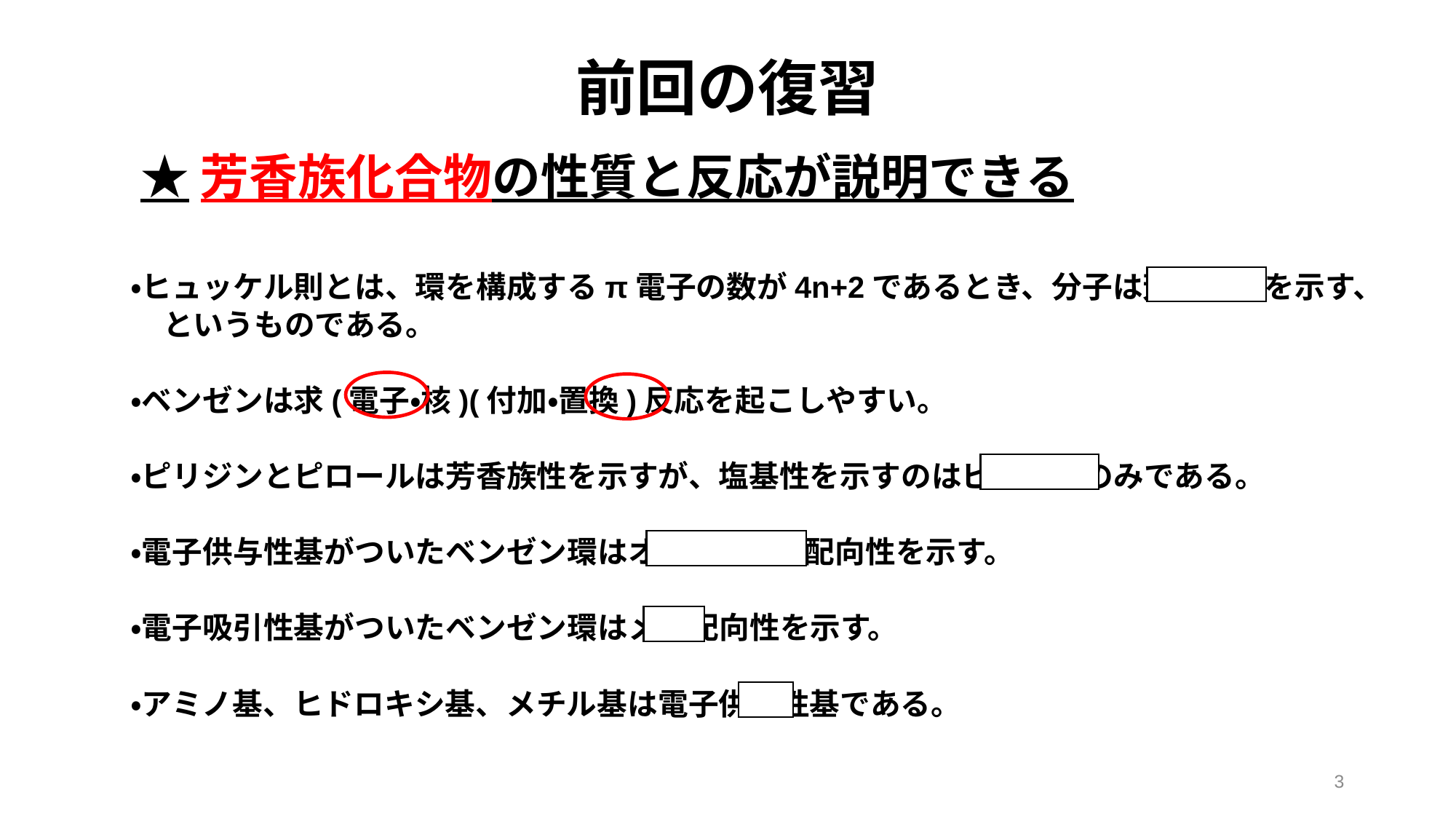

前回の復習
★芳香族化合物の性質と反応が説明できる

・ヒュッケル則とは、環を構成するπ電子の数が4n+2であるとき、分子は芳香族性を示す、というものである。

・ベンゼンは求(電子・核)(付加・置換)反応を起こしやすい。

・ピリジンとピロールは芳香族性を示すが、塩基性を示すのはピリジンのみである。

・電子供与性基がついたベンゼン環はオルト-パラ配向性を示す。

・電子吸引性基がついたベンゼン環はメタ配向性を示す。

・アミノ基、ヒドロキシ基、メチル基は電子供与性基である。

3